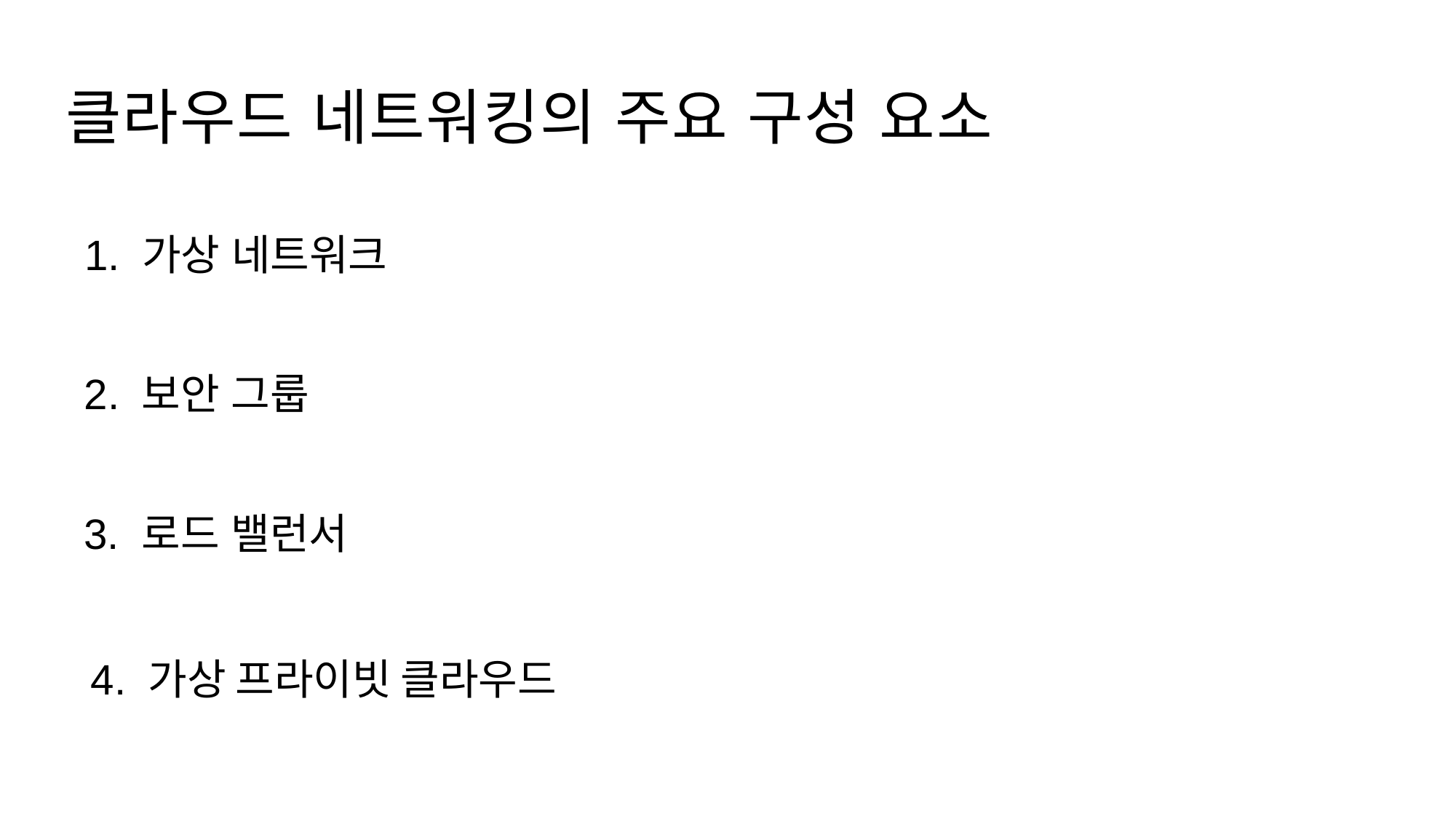

클라우드 네트워킹의 주요 구성 요소
1. 가상 네트워크
2. 보안 그룹
3. 로드 밸런서
4. 가상 프라이빗 클라우드